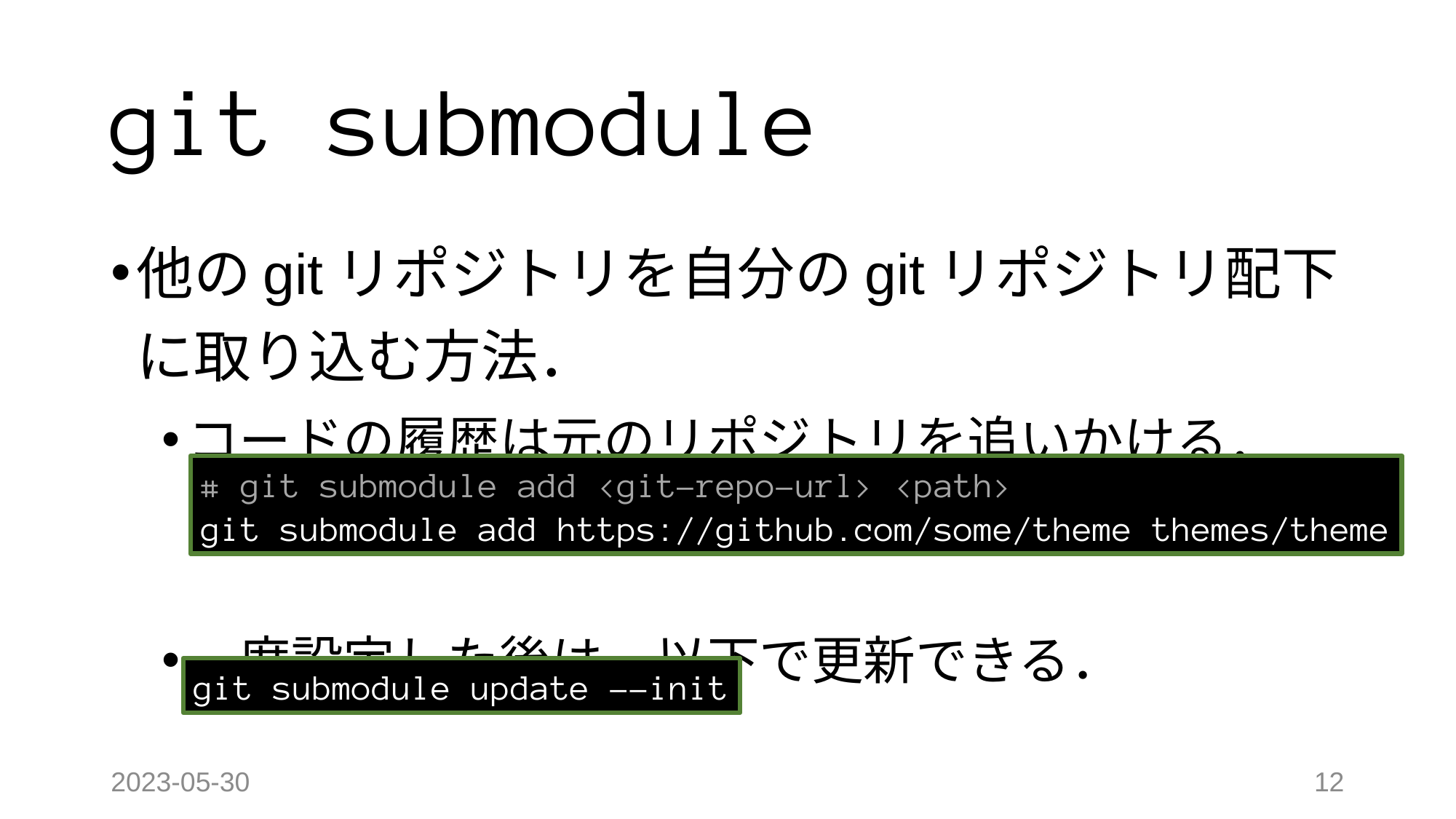

# git submodule
他のgitリポジトリを自分のgitリポジトリ配下に取り込む方法．
コードの履歴は元のリポジトリを追いかける．

一度設定した後は，以下で更新できる．
# git submodule add <git-repo-url> <path>
git submodule add https://github.com/some/theme themes/theme
git submodule update --init
2023-05-30
12